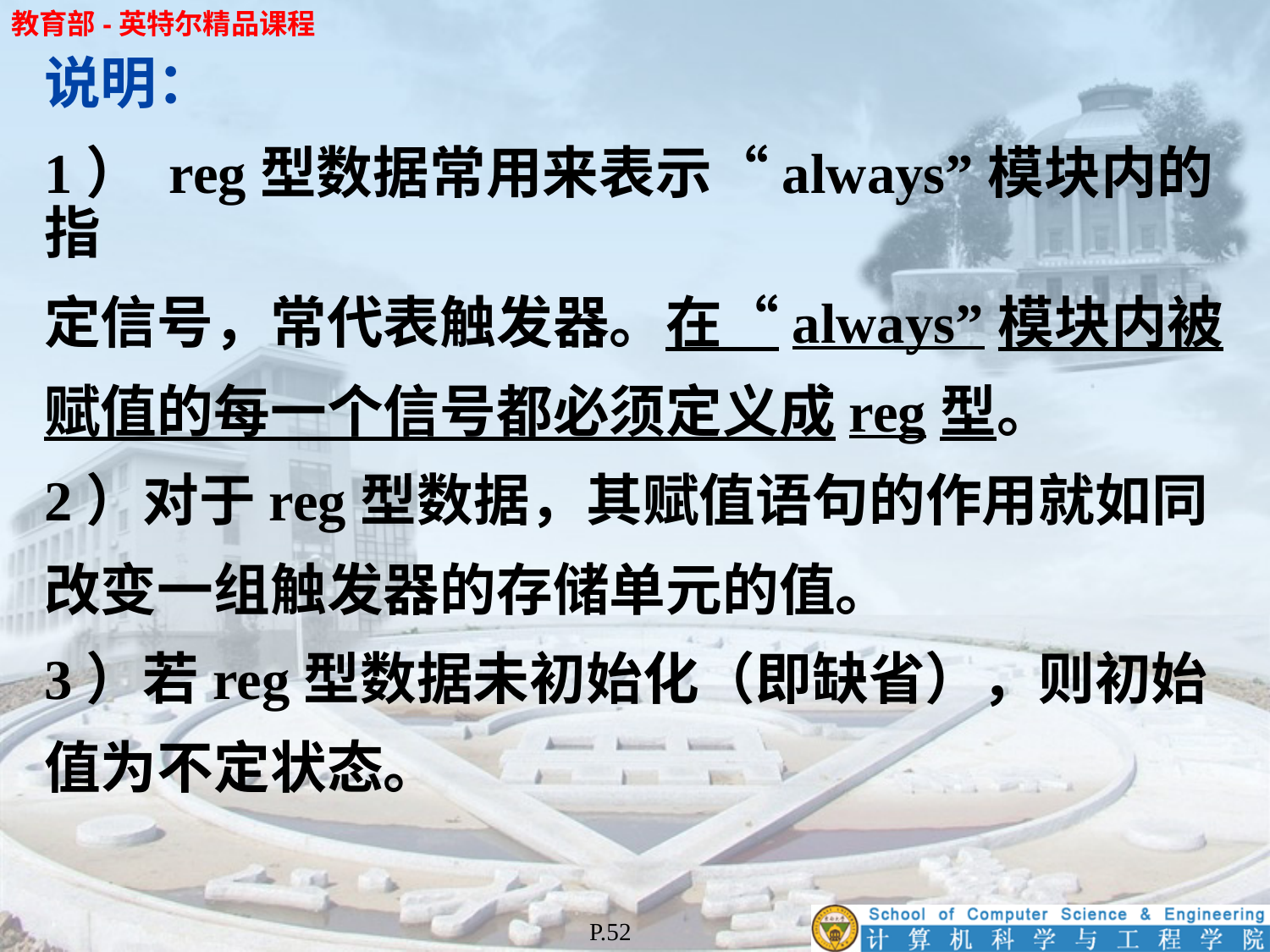

说明：
1） reg型数据常用来表示“always”模块内的指
定信号，常代表触发器。在“always”模块内被
赋值的每一个信号都必须定义成reg型。
2）对于reg型数据，其赋值语句的作用就如同
改变一组触发器的存储单元的值。
3）若reg型数据未初始化（即缺省），则初始
值为不定状态。
P.52